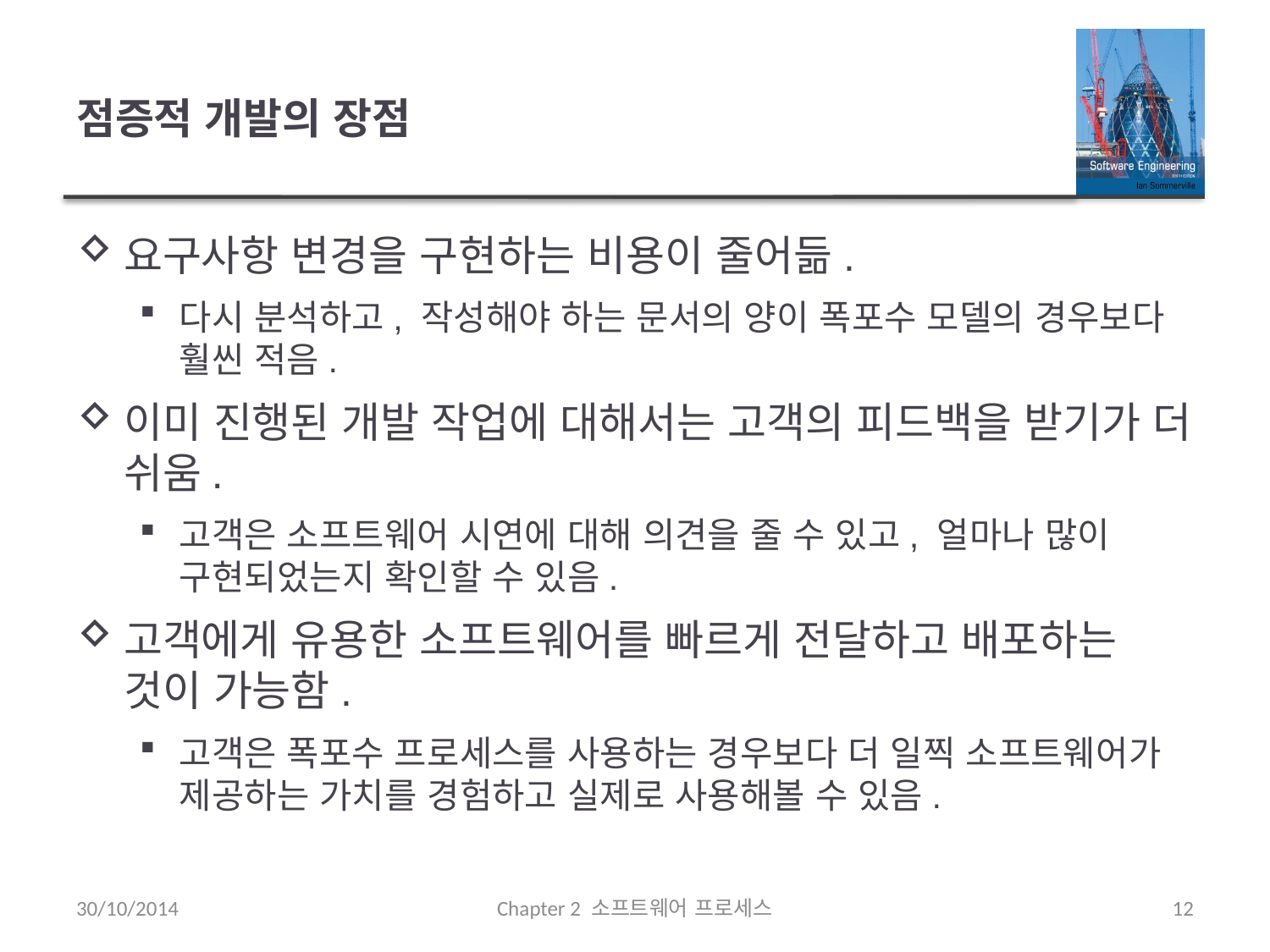

# 점증적 개발의 장점
요구사항 변경을 구현하는 비용이 줄어듦.
다시 분석하고, 작성해야 하는 문서의 양이 폭포수 모델의 경우보다 훨씬 적음.
이미 진행된 개발 작업에 대해서는 고객의 피드백을 받기가 더 쉬움.
고객은 소프트웨어 시연에 대해 의견을 줄 수 있고, 얼마나 많이 구현되었는지 확인할 수 있음.
고객에게 유용한 소프트웨어를 빠르게 전달하고 배포하는 것이 가능함.
고객은 폭포수 프로세스를 사용하는 경우보다 더 일찍 소프트웨어가 제공하는 가치를 경험하고 실제로 사용해볼 수 있음.
30/10/2014
Chapter 2 소프트웨어 프로세스
12